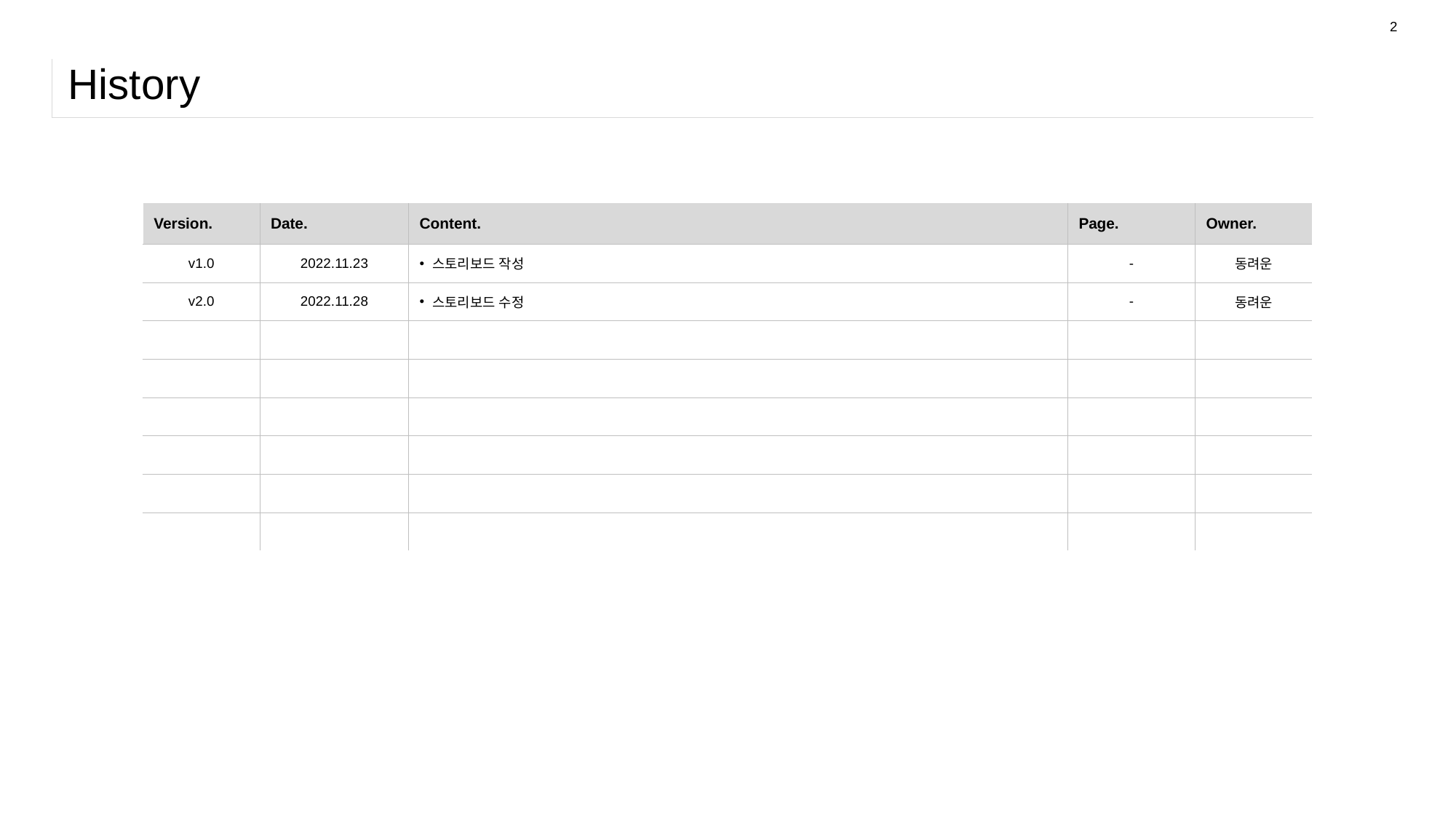

2
# History
| Version. | Date. | Content. | Page. | Owner. |
| --- | --- | --- | --- | --- |
| v1.0 | 2022.11.23 | 스토리보드 작성 | - | 동려운 |
| v2.0 | 2022.11.28 | 스토리보드 수정 | - | 동려운 |
|  |  |  |  |  |
|  |  |  |  |  |
|  |  |  |  |  |
|  |  |  |  |  |
|  |  |  |  |  |
|  |  |  |  |  |